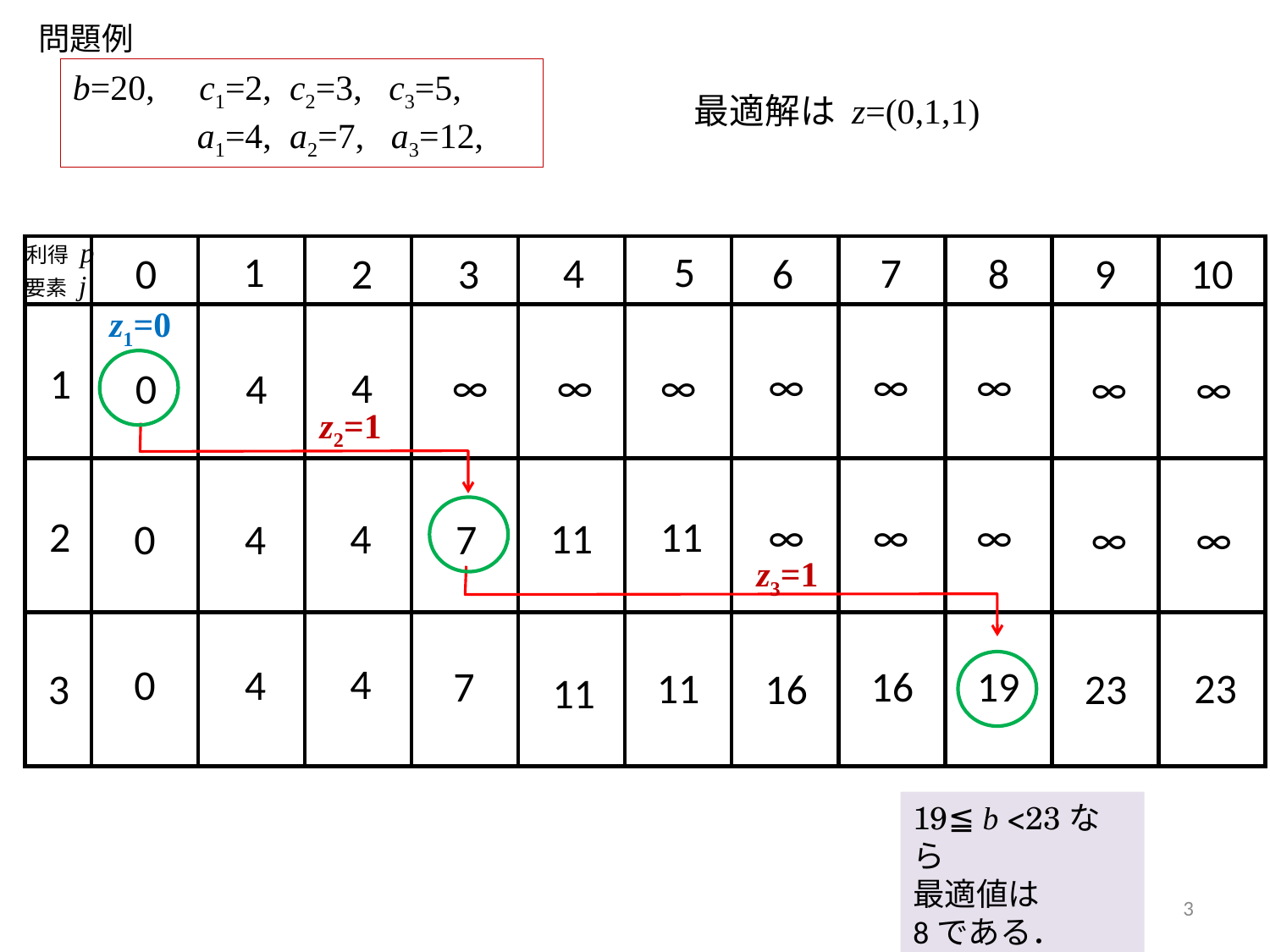

問題例
b=20,     c1=2,  c2=3,   c3=5,
              a1=4,  a2=7,   a3=12,
最適解は z=(0,1,1)
利得 p

0

0

1
5
7
4
3
10
2
0
9
8
6
要素 j
z1=0
1

∞
∞
∞
∞
∞
∞
4
∞
∞
0
4
z2=1

∞
∞
∞
2
11
4
11
7
0
4
∞
∞
z3=1

4

0
4
7
16
19
11
23
23
16
3
11
19≦ b <23なら
最適値は
8である．
3